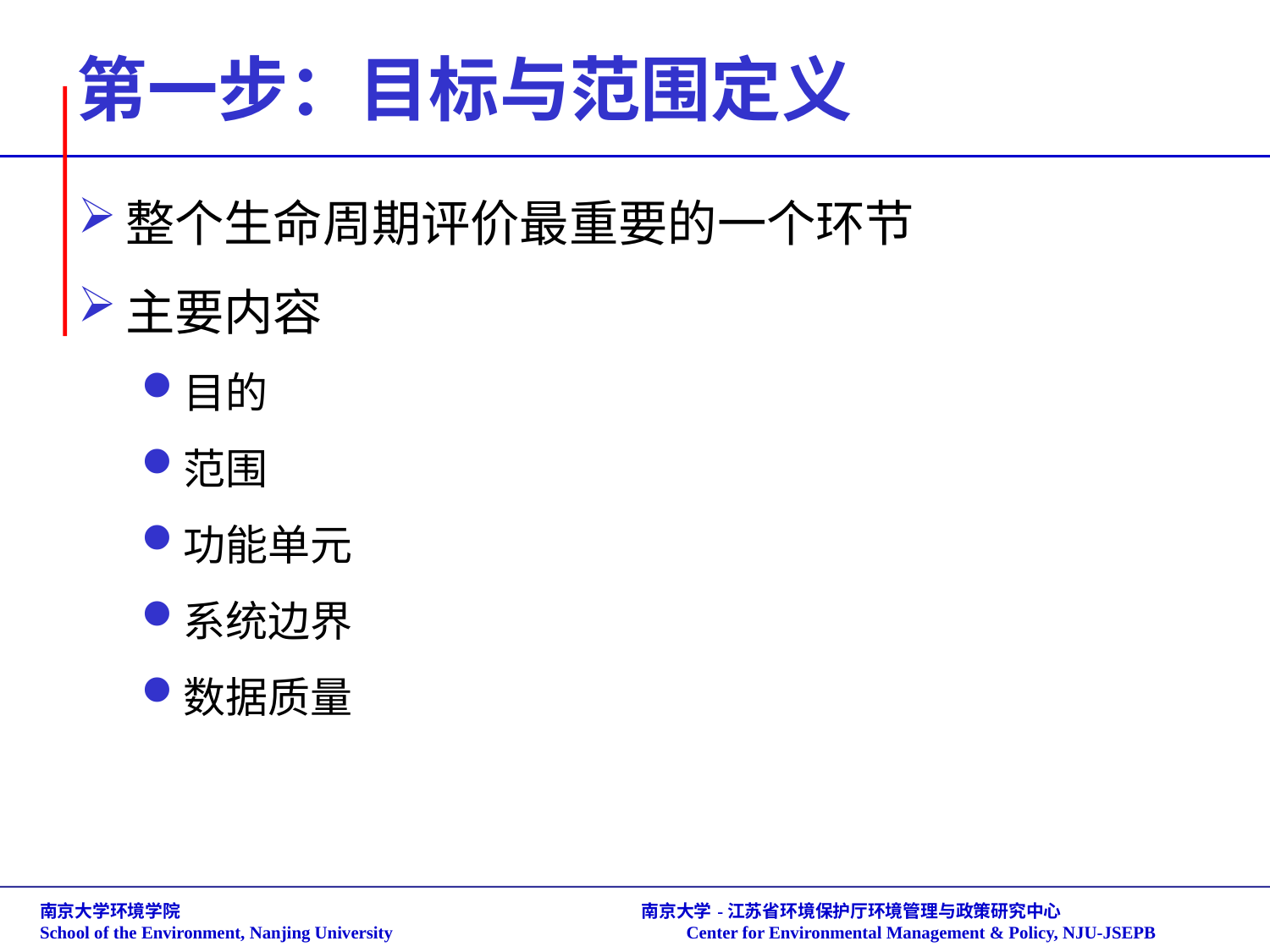

# 第一步：目标与范围定义
整个生命周期评价最重要的一个环节
主要内容
目的
范围
功能单元
系统边界
数据质量